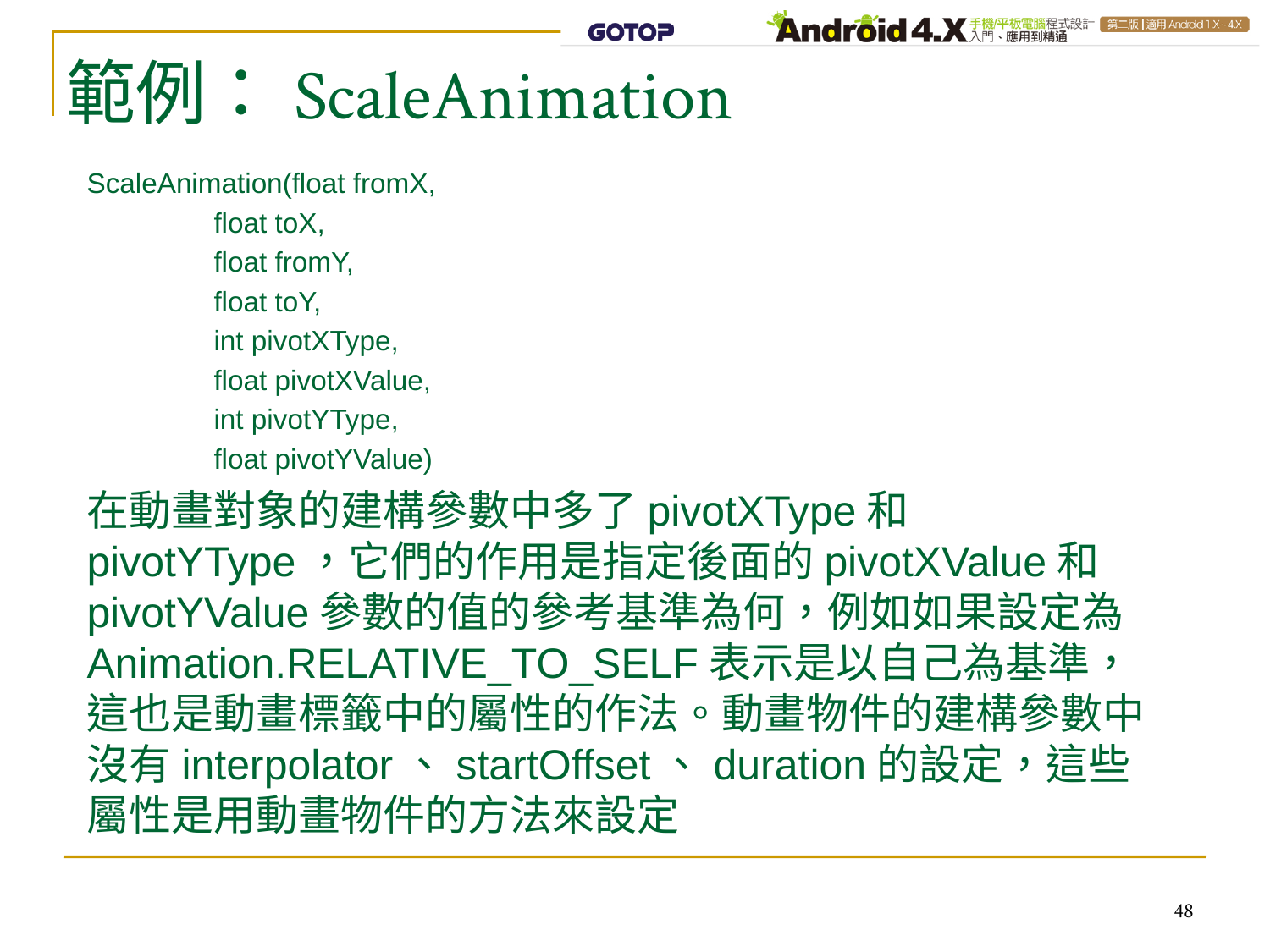

# 範例：ScaleAnimation
ScaleAnimation(float fromX,
	float toX,
	float fromY,
	float toY,
	int pivotXType,
	float pivotXValue,
	int pivotYType,
	float pivotYValue)
在動畫對象的建構參數中多了pivotXType和pivotYType，它們的作用是指定後面的pivotXValue和pivotYValue參數的值的參考基準為何，例如如果設定為Animation.RELATIVE_TO_SELF表示是以自己為基準，這也是動畫標籤中的屬性的作法。動畫物件的建構參數中沒有interpolator、startOffset、duration的設定，這些屬性是用動畫物件的方法來設定
48